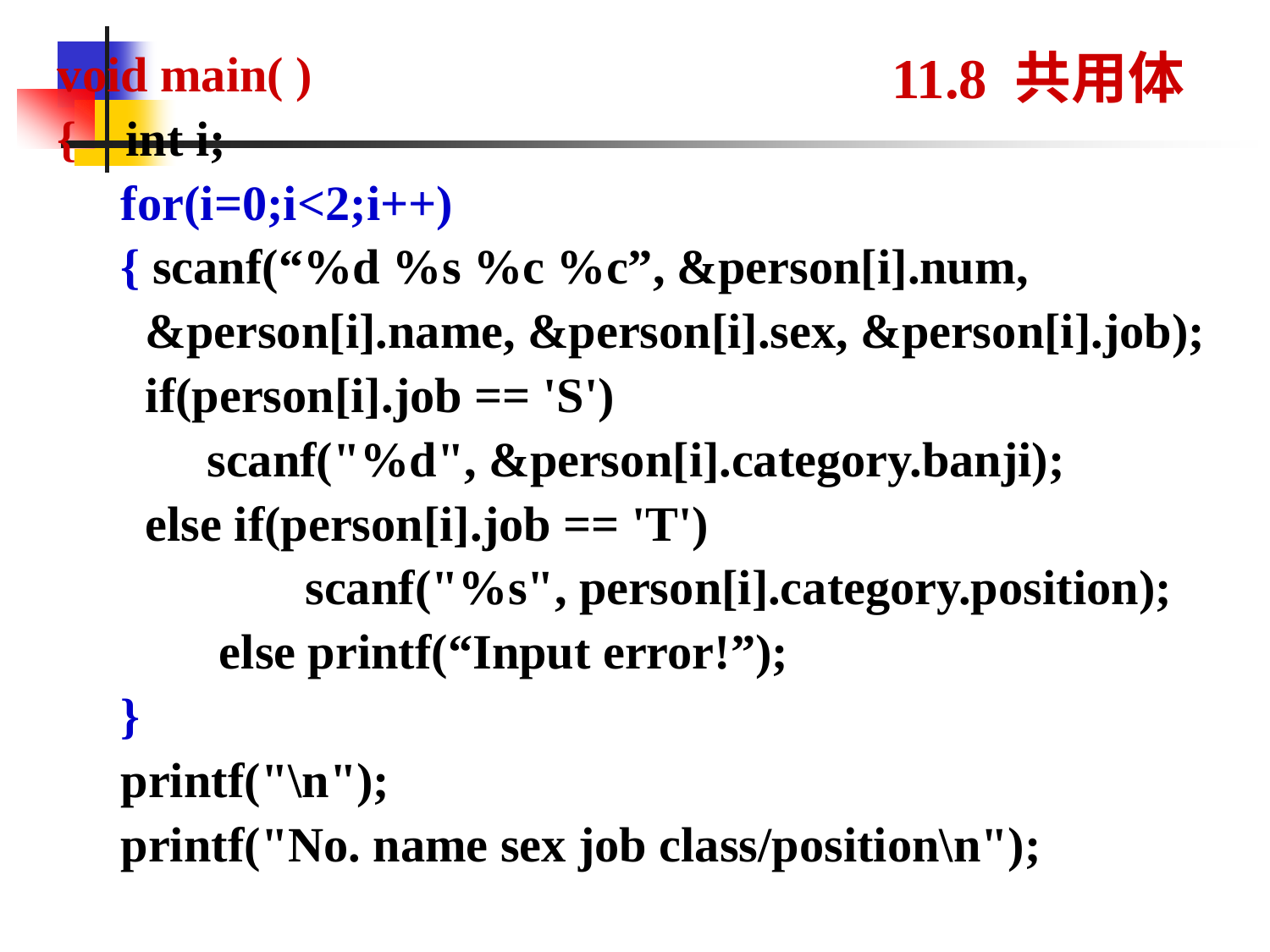

void main( )
{    int i;
for(i=0;i<2;i++)
{ scanf(“%d %s %c %c”, &person[i].num,
  &person[i].name, &person[i].sex, &person[i].job);
  if(person[i].job == 'S')
       scanf("%d", &person[i].category.banji);
  else if(person[i].job == 'T')
               scanf("%s", person[i].category.position);
        else printf(“Input error!”);
}
printf("\n");
printf("No. name sex job class/position\n");
 11.8 共用体